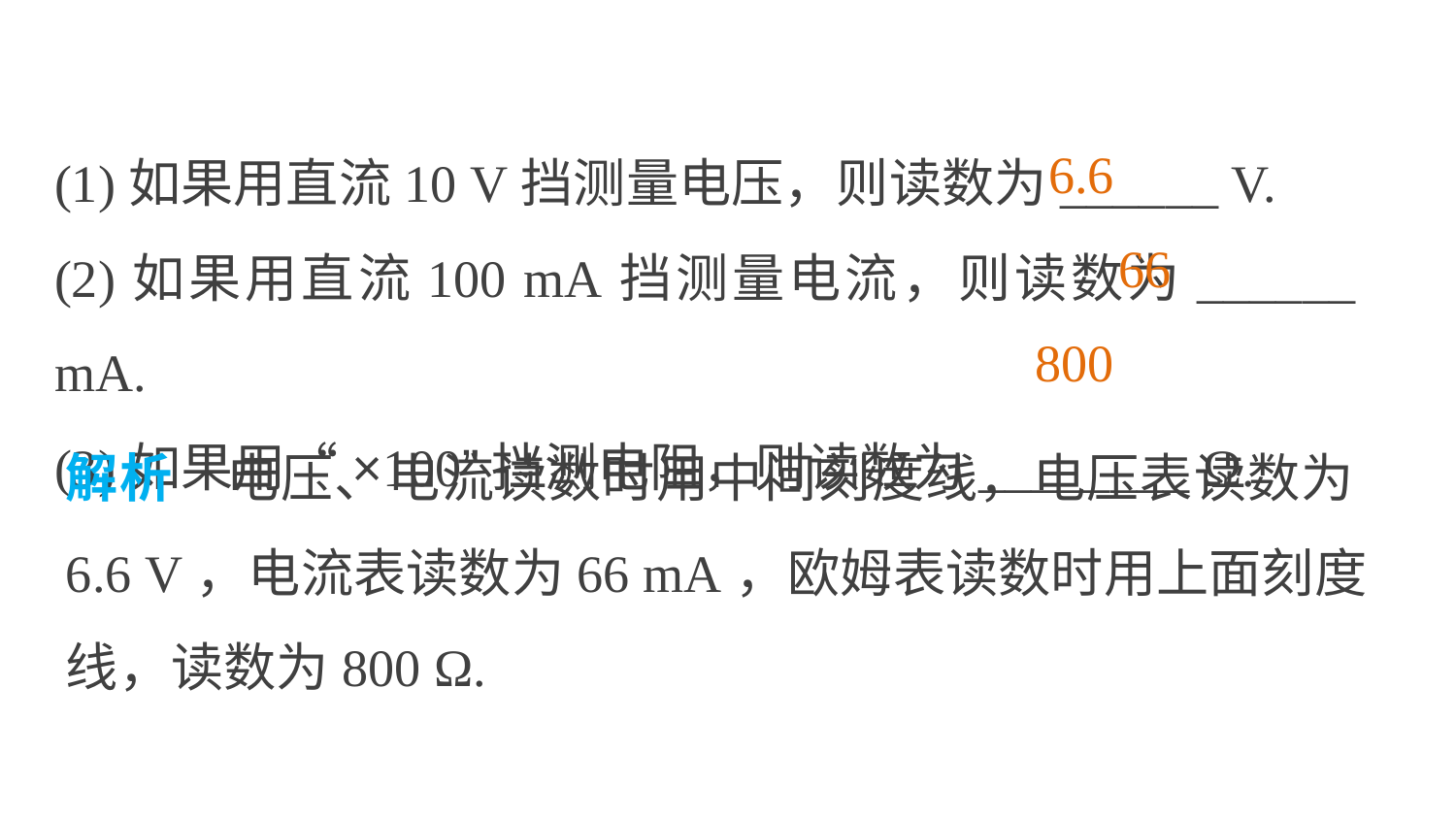

(1)如果用直流10 V挡测量电压，则读数为______ V.
(2)如果用直流100 mA挡测量电流，则读数为______ mA.
(3)如果用“×100”挡测电阻，则读数为________ Ω.
6.6
66
800
解析　电压、电流读数时用中间刻度线，电压表读数为6.6 V，电流表读数为66 mA，欧姆表读数时用上面刻度线，读数为800 Ω.